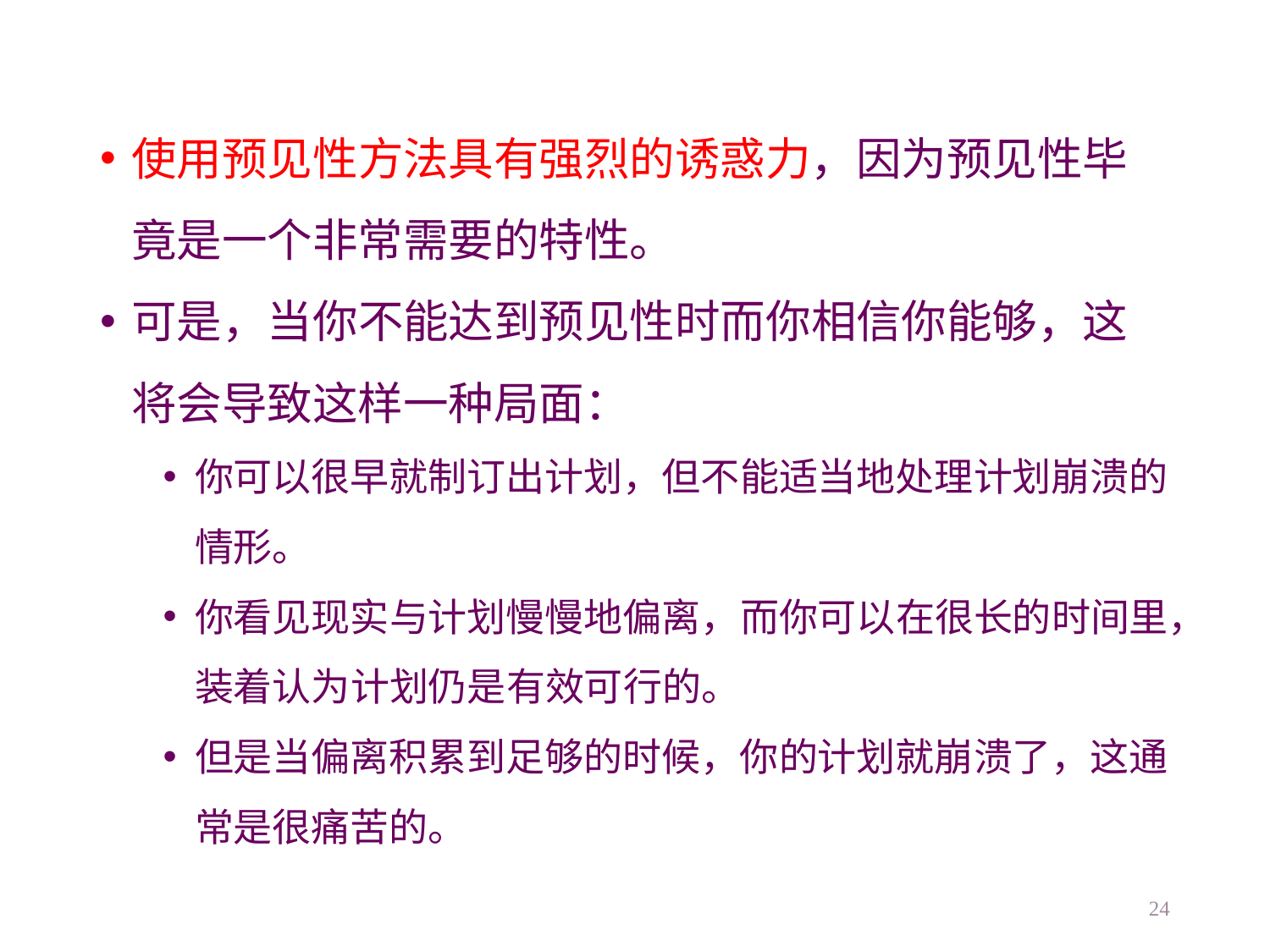

使用预见性方法具有强烈的诱惑力，因为预见性毕竟是一个非常需要的特性。
可是，当你不能达到预见性时而你相信你能够，这将会导致这样一种局面：
你可以很早就制订出计划，但不能适当地处理计划崩溃的情形。
你看见现实与计划慢慢地偏离，而你可以在很长的时间里，装着认为计划仍是有效可行的。
但是当偏离积累到足够的时候，你的计划就崩溃了，这通常是很痛苦的。

24